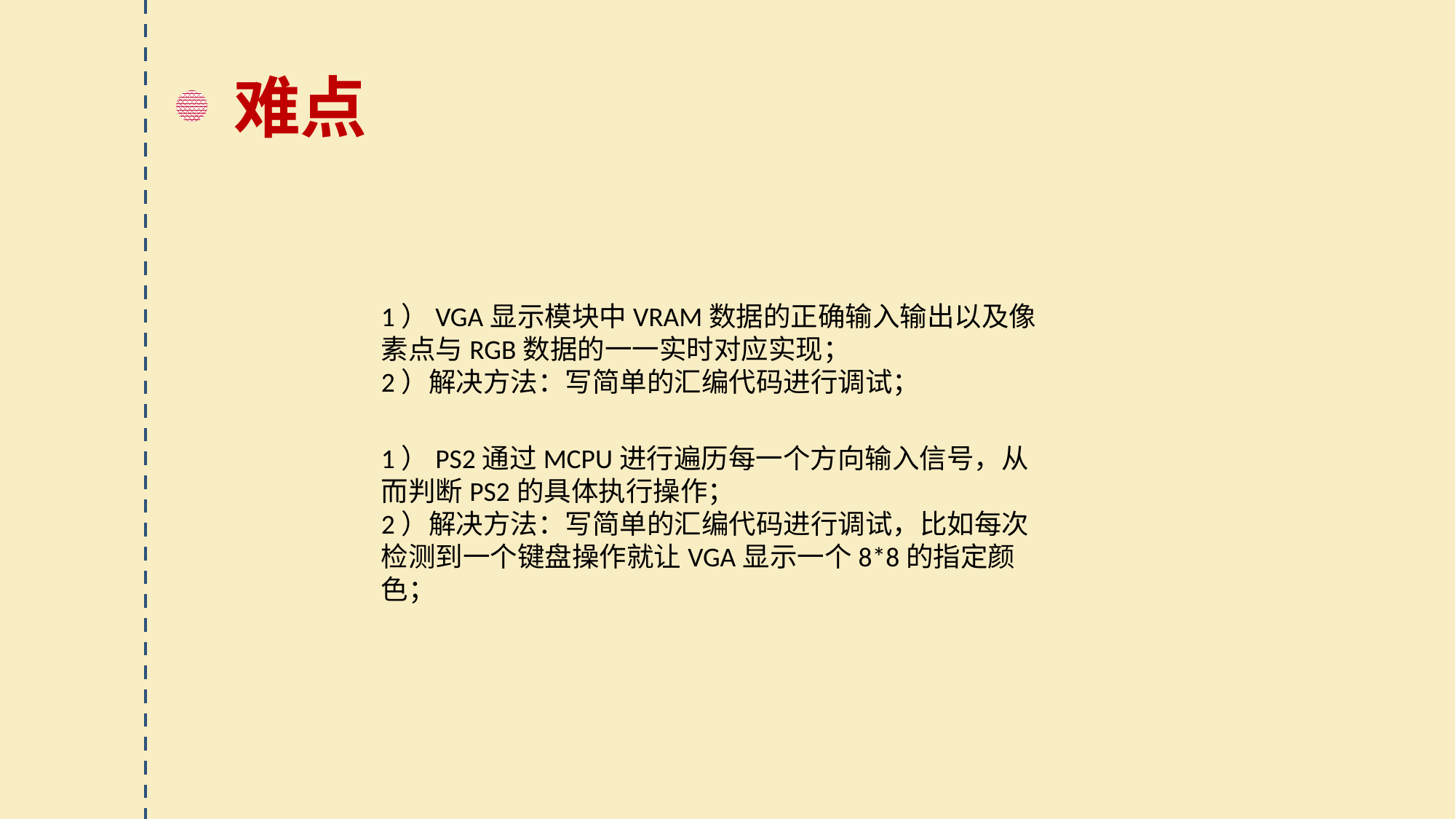

难点

1）VGA显示模块中VRAM数据的正确输入输出以及像素点与RGB数据的一一实时对应实现；
2）解决方法：写简单的汇编代码进行调试；

1）PS2通过MCPU进行遍历每一个方向输入信号，从而判断PS2的具体执行操作；
2）解决方法：写简单的汇编代码进行调试，比如每次检测到一个键盘操作就让VGA显示一个8*8的指定颜色；